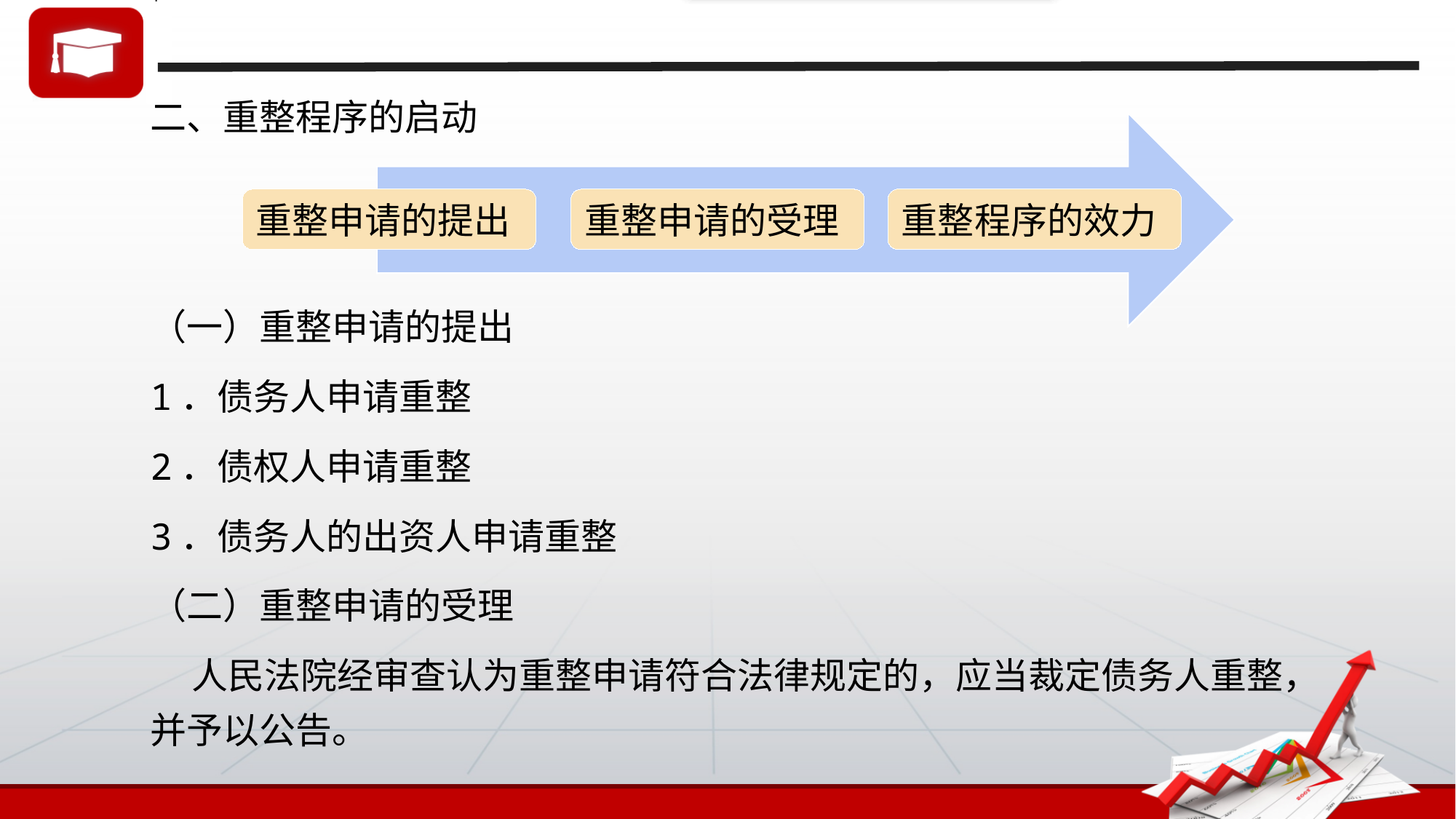

二、重整程序的启动

（一）重整申请的提出
1．债务人申请重整
2．债权人申请重整
3．债务人的出资人申请重整
（二）重整申请的受理
    人民法院经审查认为重整申请符合法律规定的，应当裁定债务人重整，并予以公告。

重整程序的效力
重整申请的提出
重整申请的受理